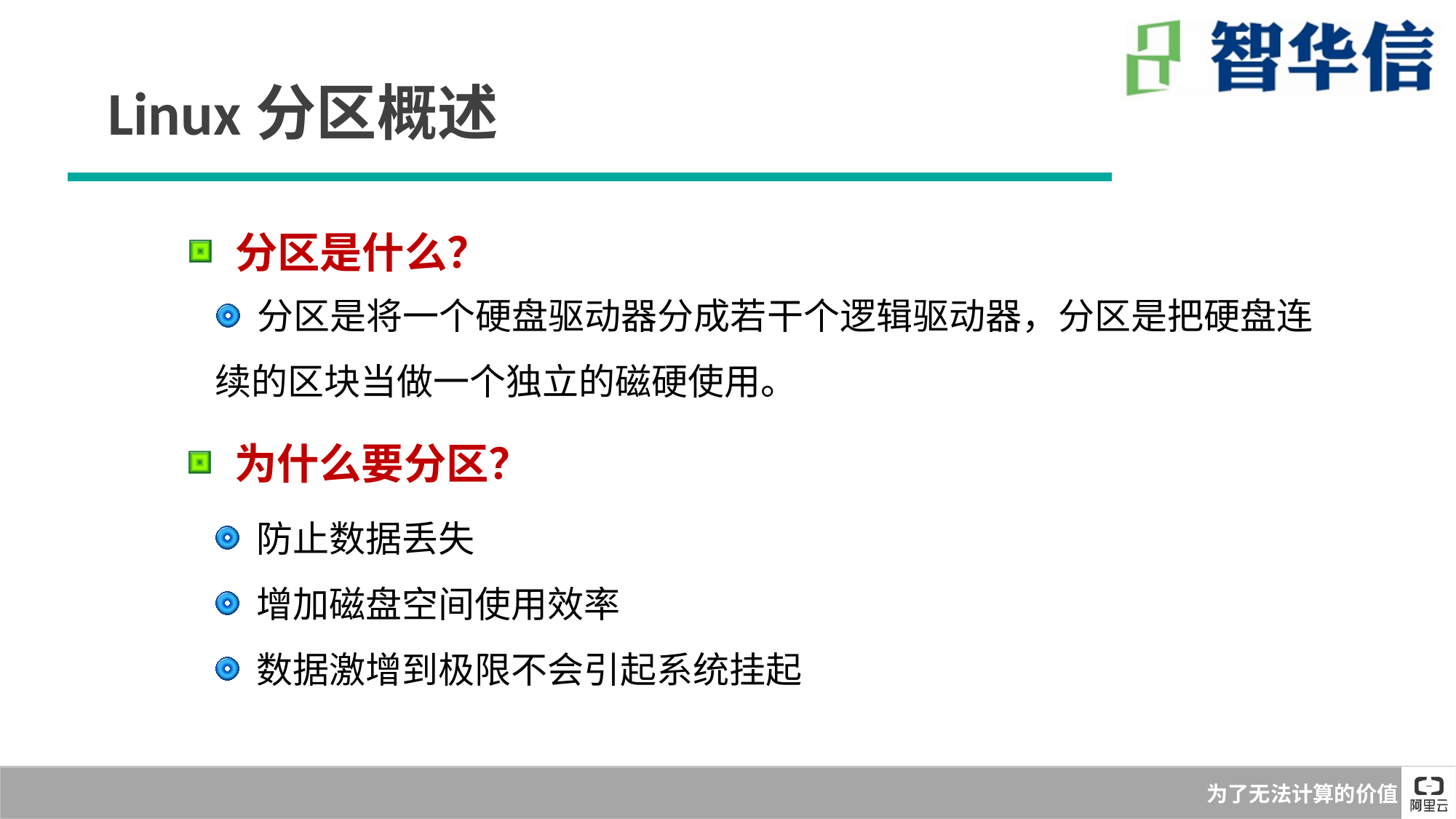

Linux分区概述
 分区是什么？
 分区是将一个硬盘驱动器分成若干个逻辑驱动器，分区是把硬盘连续的区块当做一个独立的磁硬使用。
 为什么要分区？
 防止数据丢失
 增加磁盘空间使用效率
 数据激增到极限不会引起系统挂起